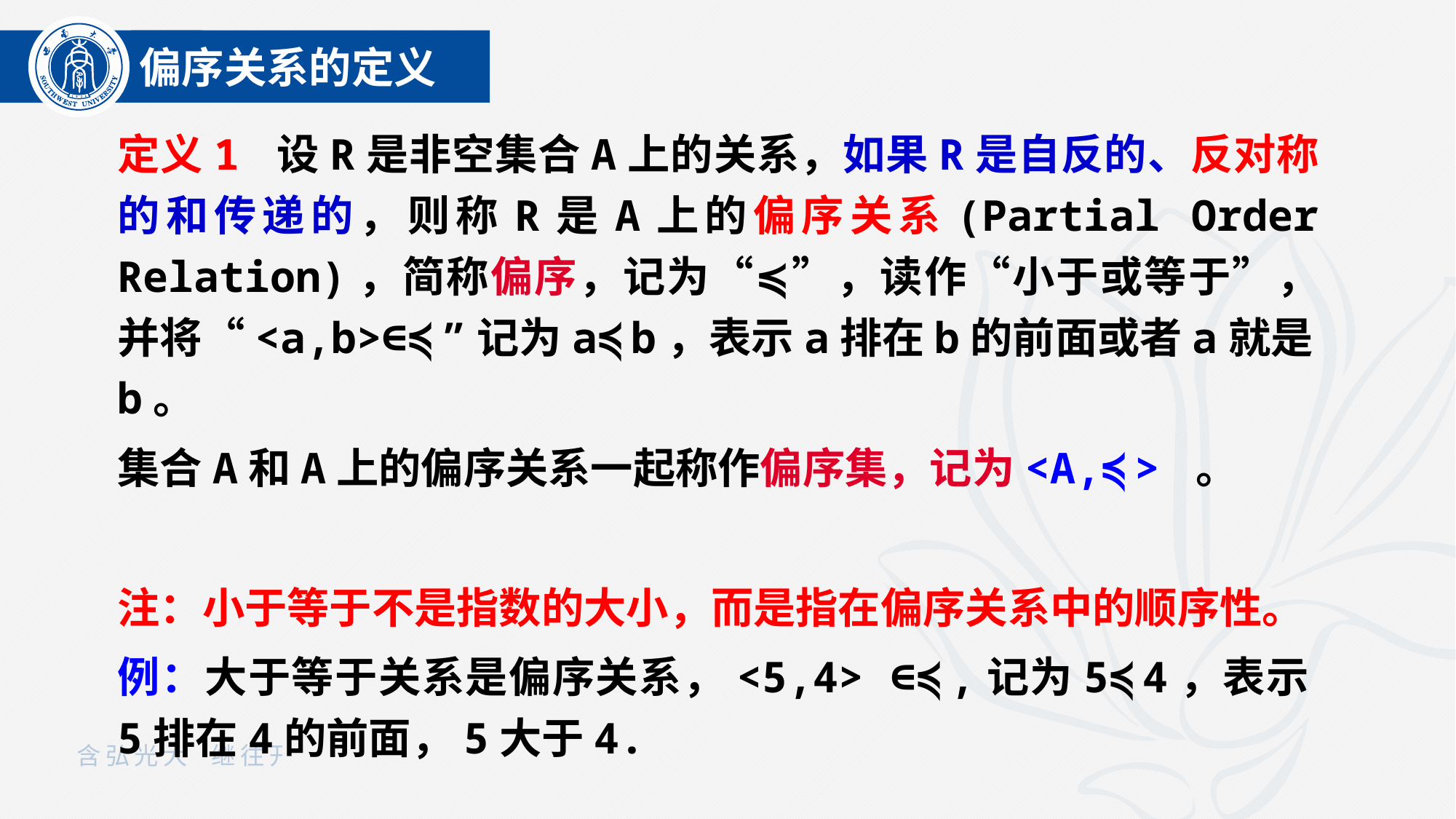

偏序关系的定义
定义1 设R是非空集合A上的关系，如果R是自反的、反对称的和传递的，则称R是A上的偏序关系(Partial Order Relation)，简称偏序，记为“≼”，读作“小于或等于”，并将“<a,b>∈≼”记为a≼b，表示a排在b的前面或者a就是b。
集合A和A上的偏序关系一起称作偏序集，记为<A,≼> 。

注：小于等于不是指数的大小，而是指在偏序关系中的顺序性。
例：大于等于关系是偏序关系，<5,4> ∈≼,记为5≼4，表示5排在4的前面，5大于4.